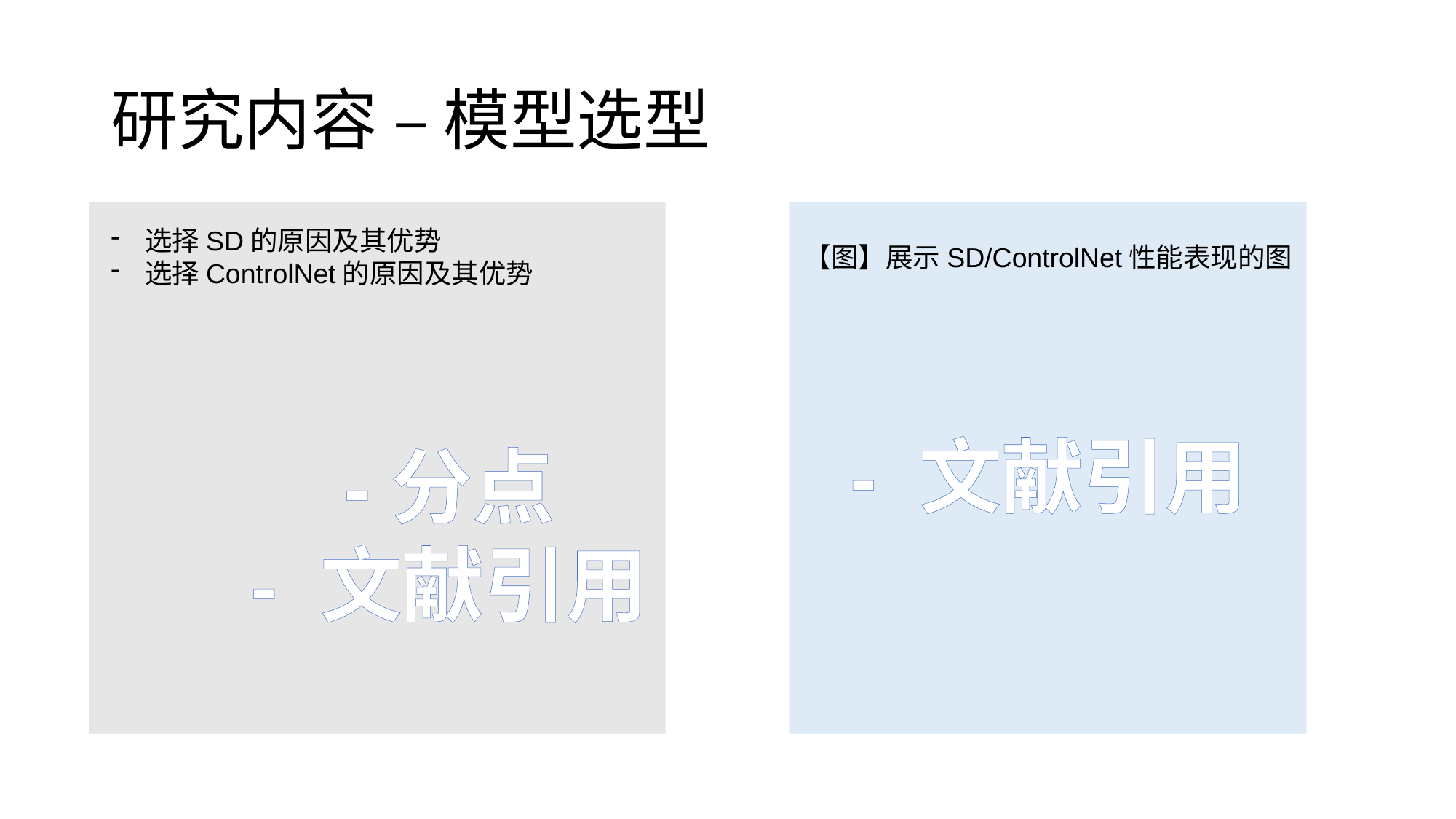

# 研究内容 – 模型选型

选择SD的原因及其优势
选择ControlNet的原因及其优势
【图】展示SD/ControlNet性能表现的图
- 文献引用
-分点
- 文献引用